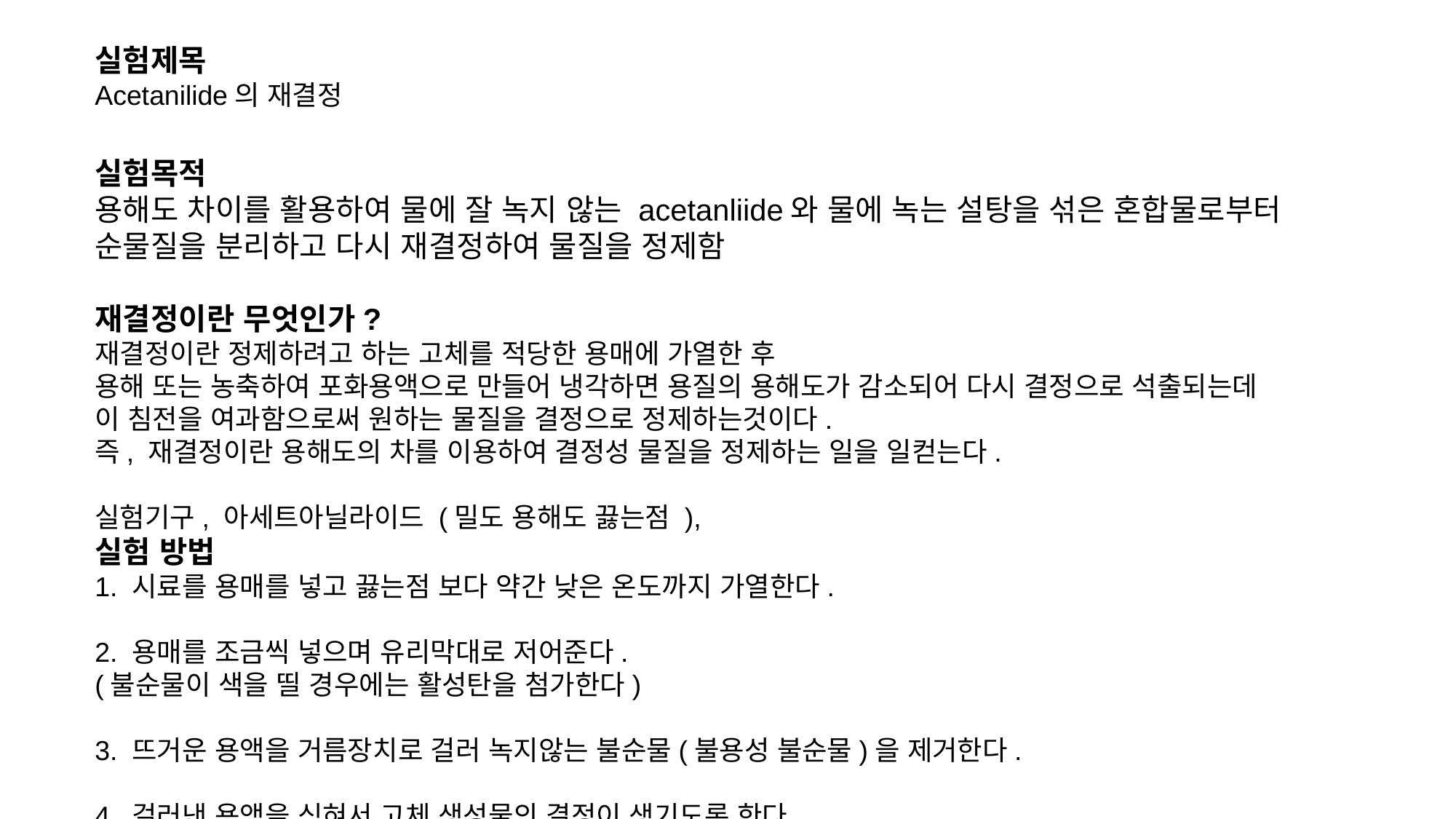

실험제목
Acetanilide의 재결정

실험목적
용해도 차이를 활용하여 물에 잘 녹지 않는 acetanliide와 물에 녹는 설탕을 섞은 혼합물로부터
순물질을 분리하고 다시 재결정하여 물질을 정제함

재결정이란 무엇인가?
재결정이란 정제하려고 하는 고체를 적당한 용매에 가열한 후
용해 또는 농축하여 포화용액으로 만들어 냉각하면 용질의 용해도가 감소되어 다시 결정으로 석출되는데
이 침전을 여과함으로써 원하는 물질을 결정으로 정제하는것이다.
즉, 재결정이란 용해도의 차를 이용하여 결정성 물질을 정제하는 일을 일컫는다.

실험기구, 아세트아닐라이드 (밀도 용해도 끓는점 ),
실험 방법
1. 시료를 용매를 넣고 끓는점 보다 약간 낮은 온도까지 가열한다.

2. 용매를 조금씩 넣으며 유리막대로 저어준다.
(불순물이 색을 띨 경우에는 활성탄을 첨가한다)

3. 뜨거운 용액을 거름장치로 걸러 녹지않는 불순물(불용성 불순물)을 제거한다.

4. 걸러낸 용액을 식혀서 고체 생성물의 결정이 생기도록 한다.

5.결정을 거른다.

6.결정에 묻어 있는 모액을 결정을 잘 녹이지 못하는 용매로 씻어준다.

7.결정을 건조시킨다.